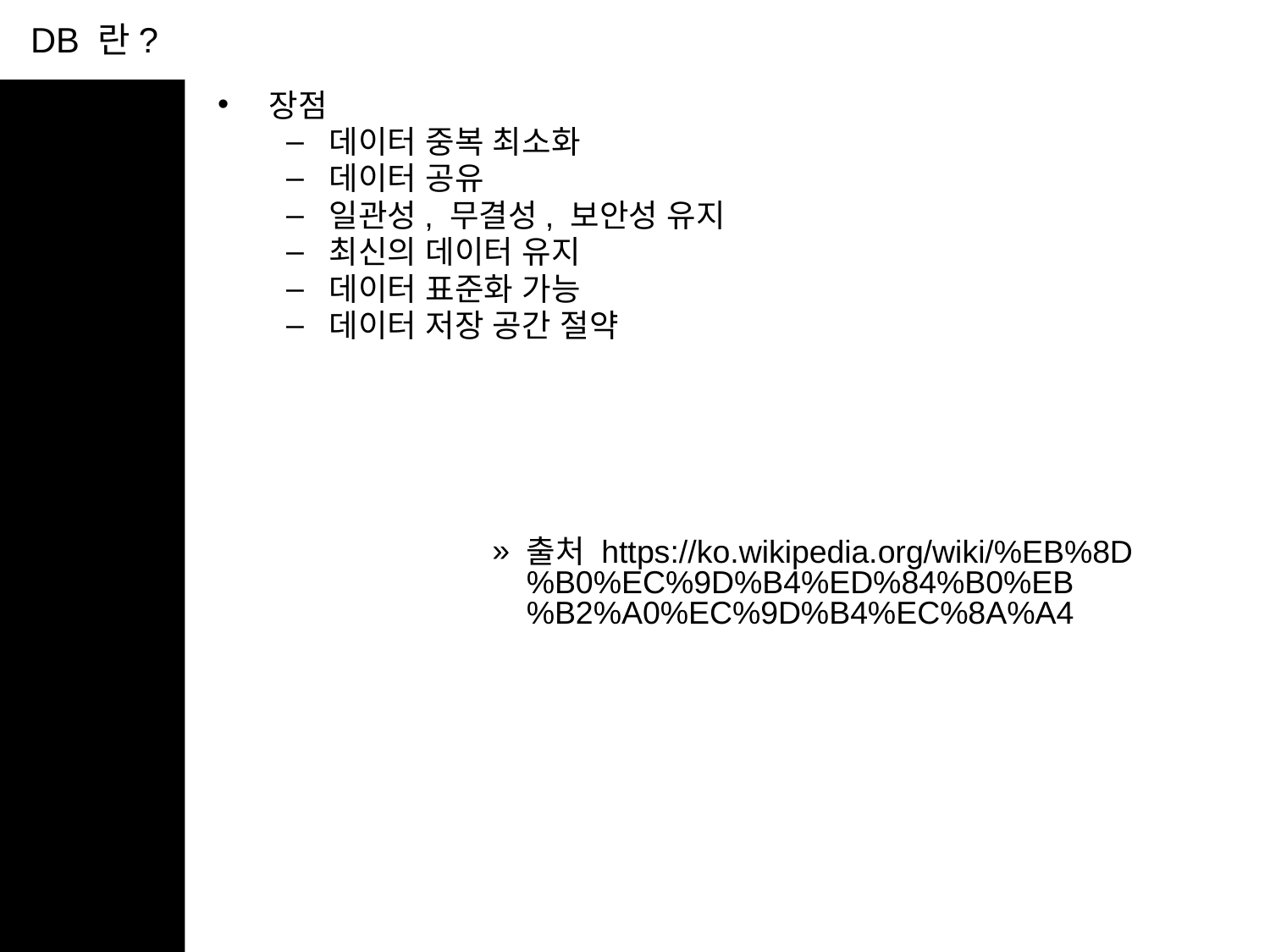

# DB 란?
장점
데이터 중복 최소화
데이터 공유
일관성, 무결성, 보안성 유지
최신의 데이터 유지
데이터 표준화 가능
데이터 저장 공간 절약

출처 https://ko.wikipedia.org/wiki/%EB%8D%B0%EC%9D%B4%ED%84%B0%EB%B2%A0%EC%9D%B4%EC%8A%A4